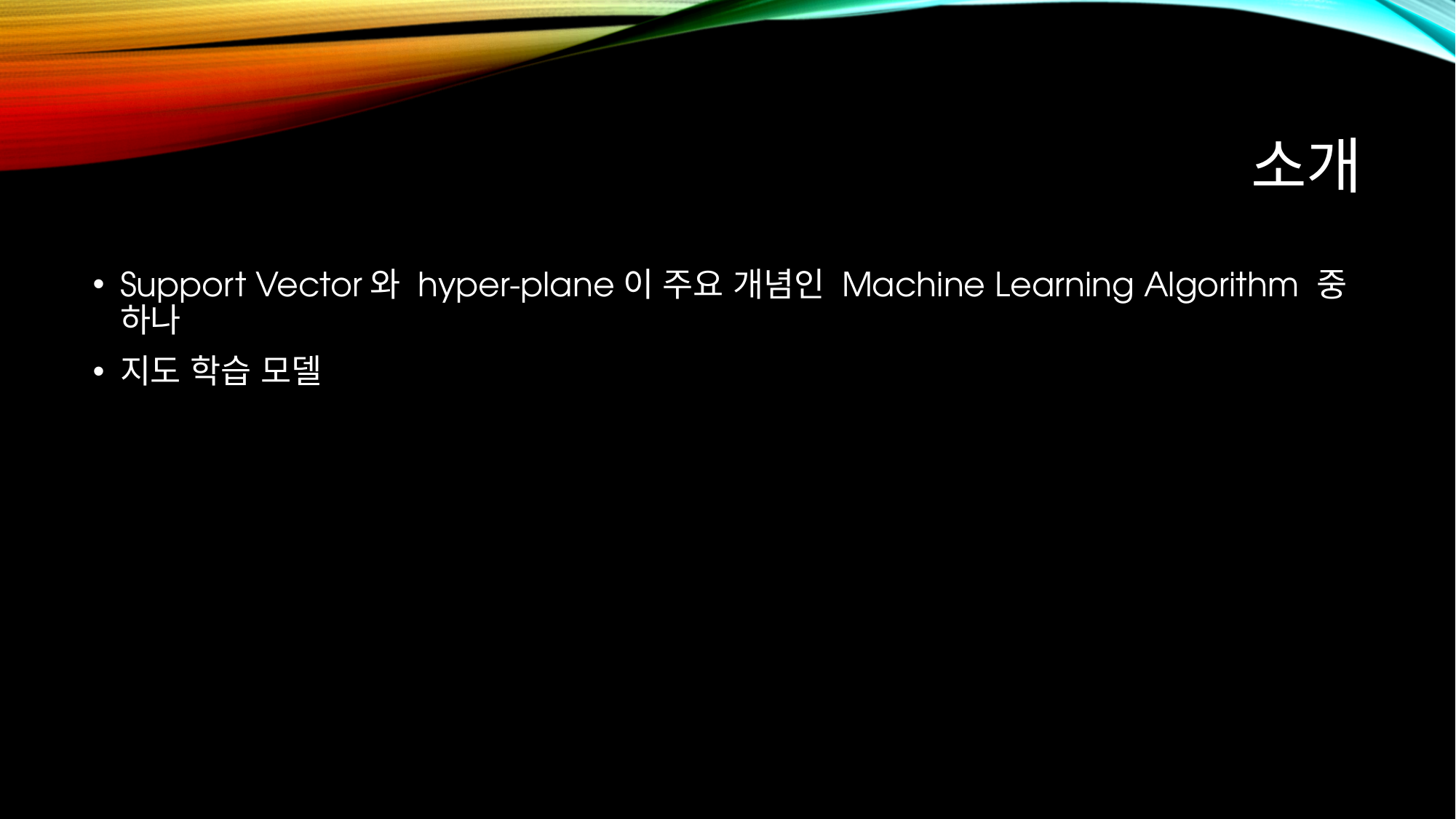

# 소개
Support Vector와 hyper-plane이 주요 개념인 Machine Learning Algorithm 중 하나
지도 학습 모델